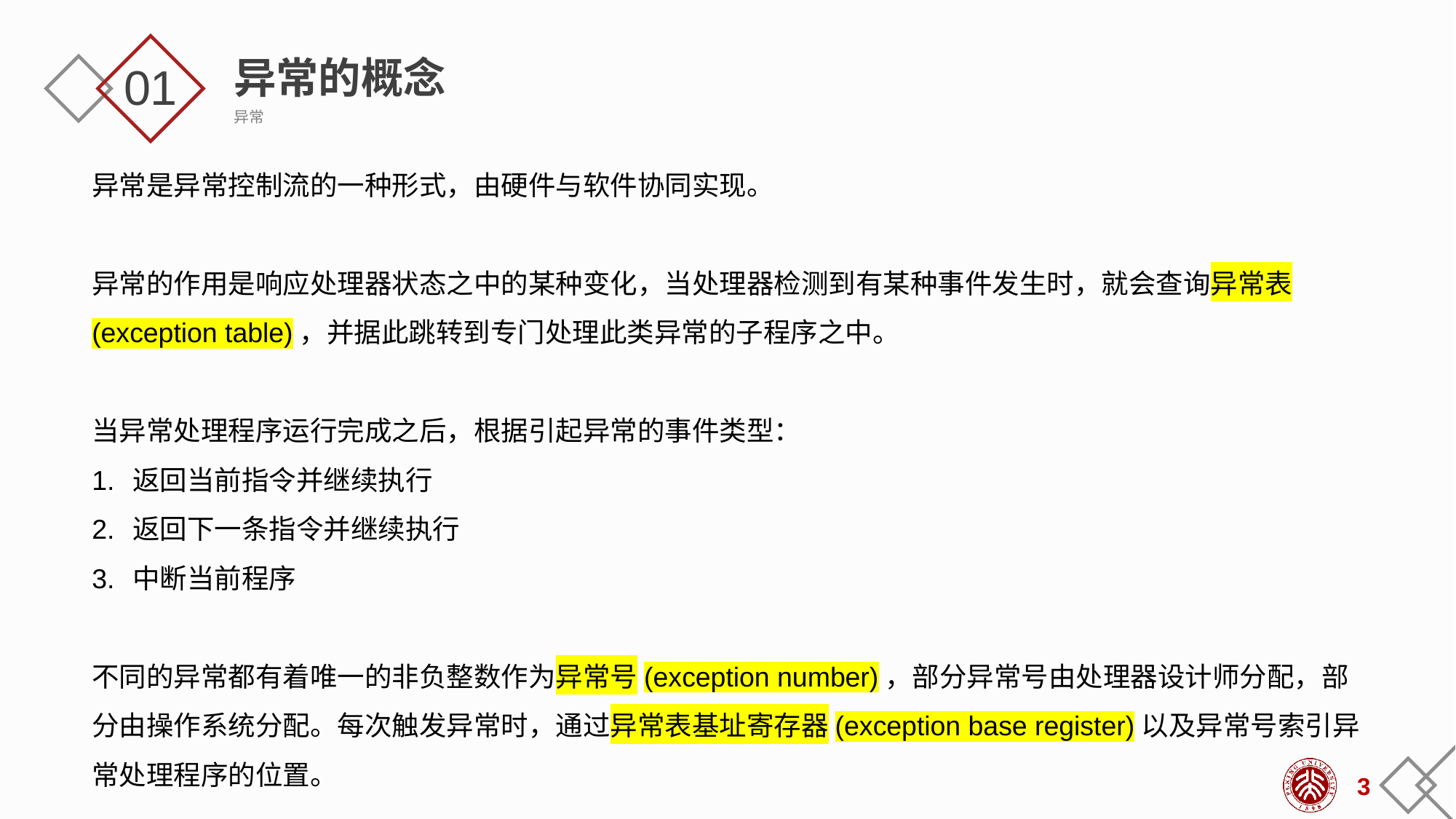

异常的概念
异常
01

异常是异常控制流的一种形式，由硬件与软件协同实现。

异常的作用是响应处理器状态之中的某种变化，当处理器检测到有某种事件发生时，就会查询异常表(exception table)，并据此跳转到专门处理此类异常的子程序之中。

当异常处理程序运行完成之后，根据引起异常的事件类型：
返回当前指令并继续执行
返回下一条指令并继续执行
中断当前程序

不同的异常都有着唯一的非负整数作为异常号(exception number)，部分异常号由处理器设计师分配，部分由操作系统分配。每次触发异常时，通过异常表基址寄存器(exception base register)以及异常号索引异常处理程序的位置。
3